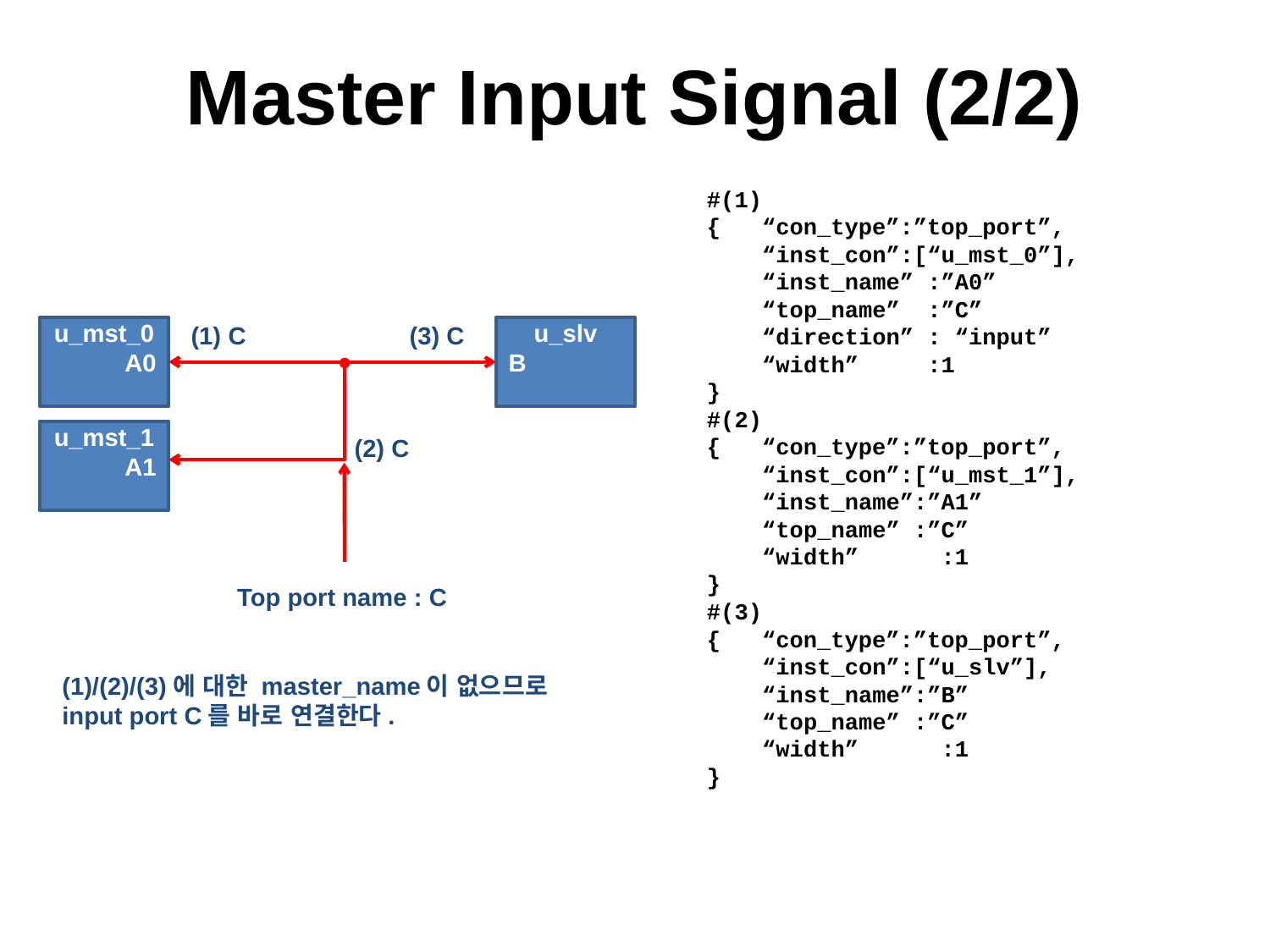

# Master Input Signal (2/2)
#(1)
{   “con_type”:”top_port”,
    “inst_con”:[“u_mst_0”],
    “inst_name” :”A0”
    “top_name”  :”C”
    “direction” : “input”
    “width”     :1
}
#(2)
{   “con_type”:”top_port”,
    “inst_con”:[“u_mst_1”],
    “inst_name”:”A1”
    “top_name” :”C”
    “width”      :1
}
#(3)
{   “con_type”:”top_port”,
    “inst_con”:[“u_slv”],
    “inst_name”:”B”
    “top_name” :”C”
    “width”      :1
}
(1) C
(3) C
u_mst_0
A0

u_slv
B

u_mst_1
A1

(2) C
Top port name : C
(1)/(2)/(3)에 대한 master_name이 없으므로 input port C를 바로 연결한다.